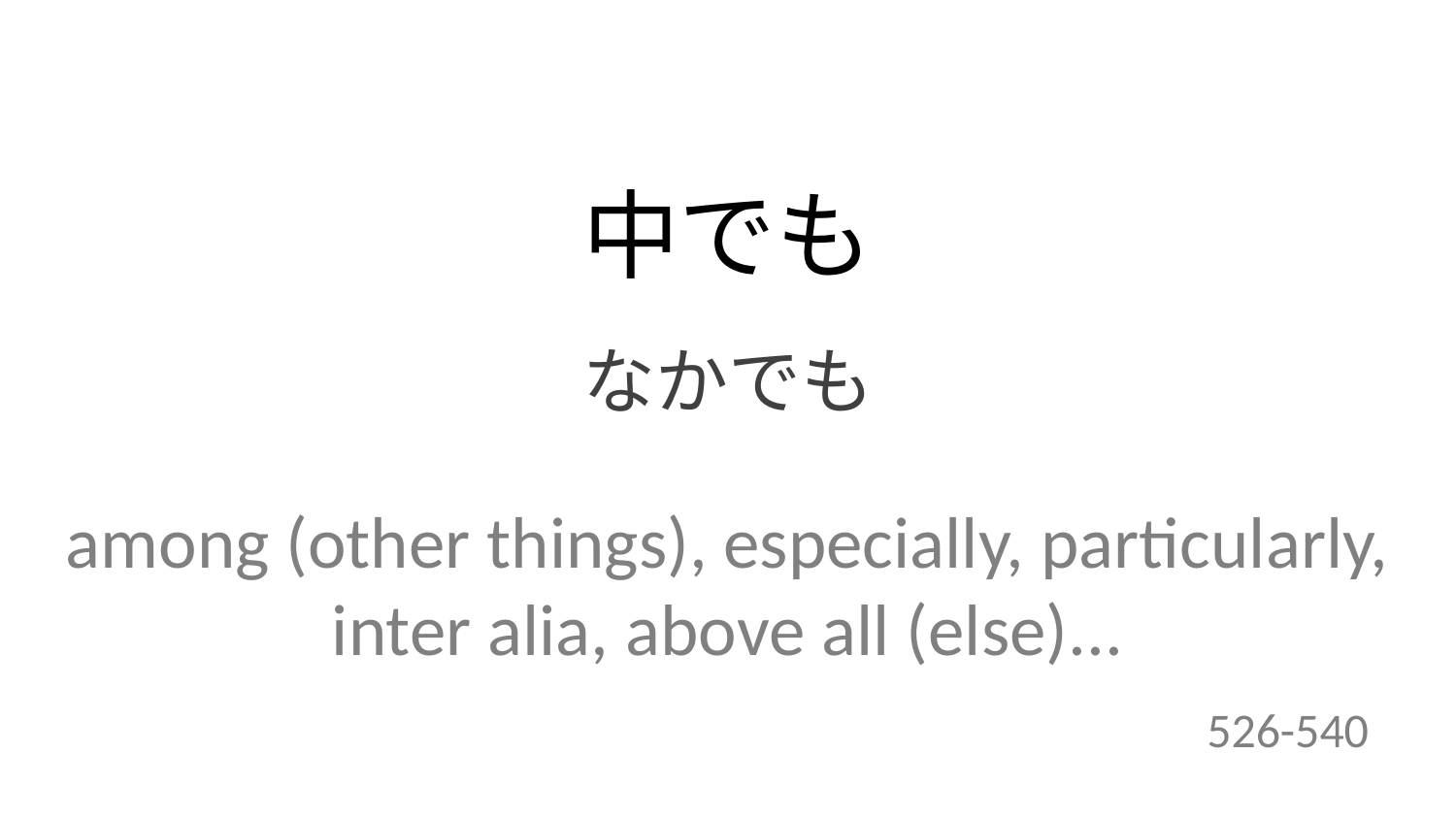

中でも

なかでも
among (other things), especially, particularly, inter alia, above all (else)...
526-540